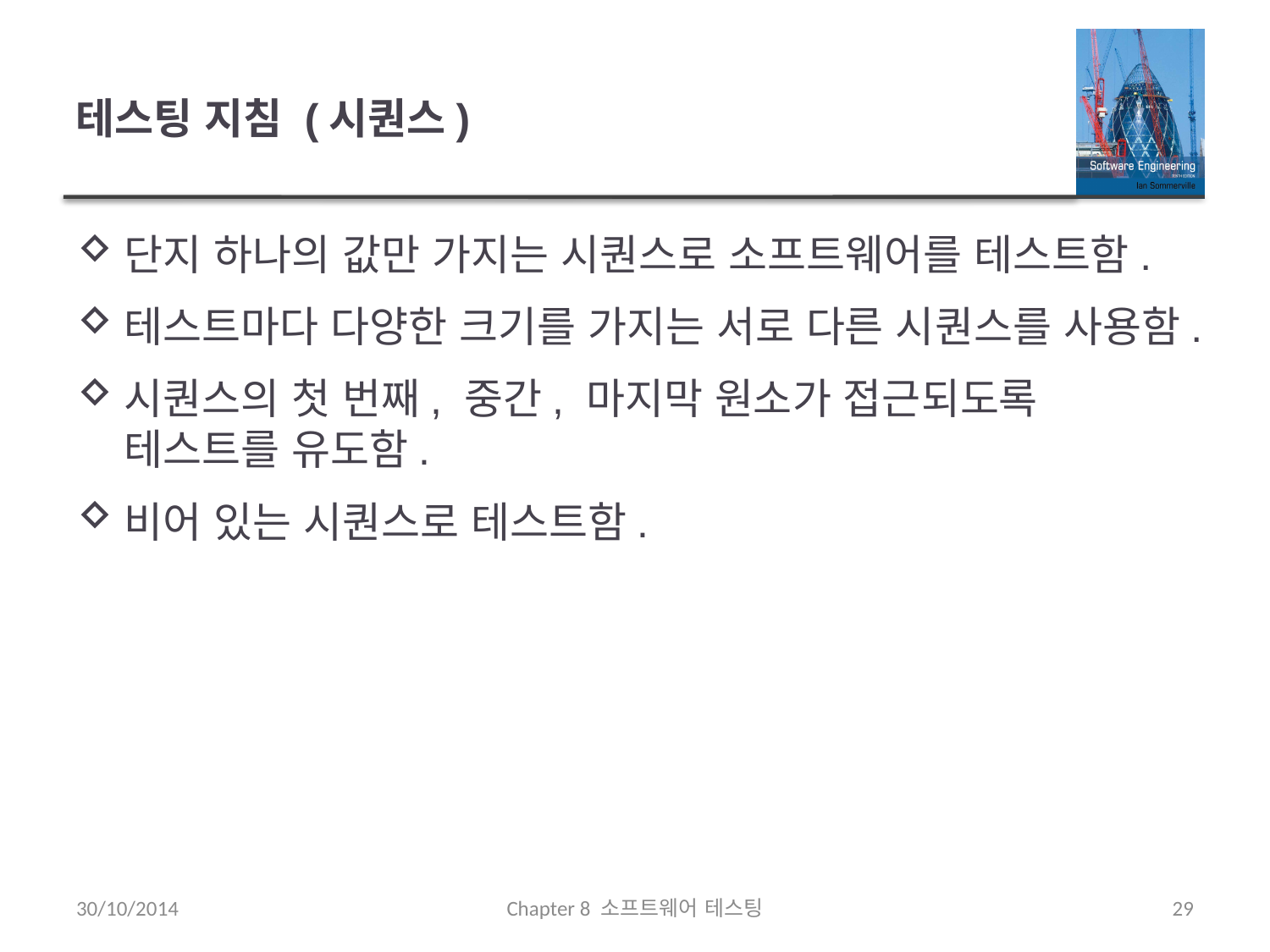

# 테스팅 지침 (시퀀스)
단지 하나의 값만 가지는 시퀀스로 소프트웨어를 테스트함.
테스트마다 다양한 크기를 가지는 서로 다른 시퀀스를 사용함.
시퀀스의 첫 번째, 중간, 마지막 원소가 접근되도록 테스트를 유도함.
비어 있는 시퀀스로 테스트함.
30/10/2014
Chapter 8 소프트웨어 테스팅
29